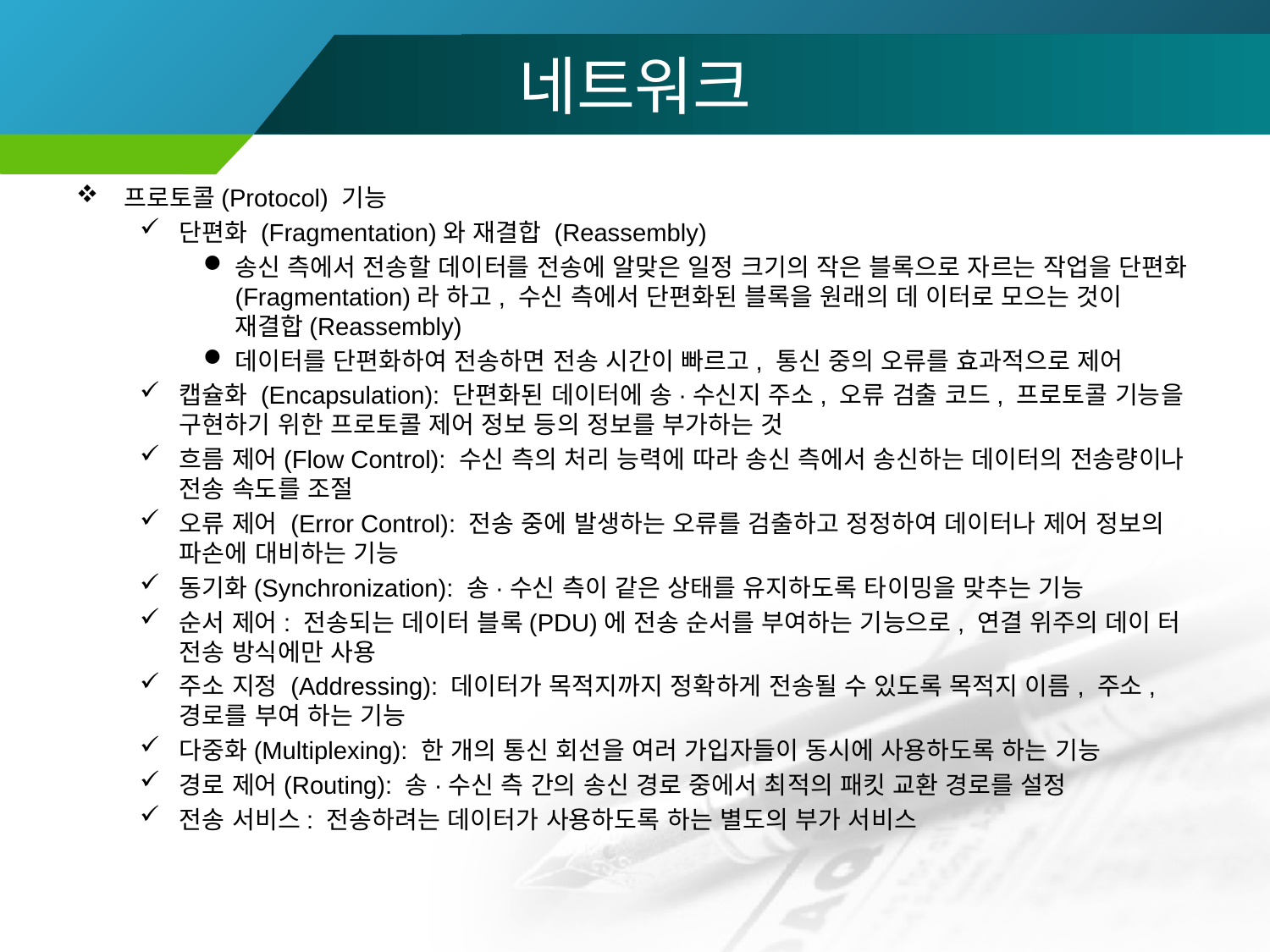

# 네트워크
프로토콜(Protocol) 기능
단편화 (Fragmentation)와 재결합 (Reassembly)
송신 측에서 전송할 데이터를 전송에 알맞은 일정 크기의 작은 블록으로 자르는 작업을 단편화(Fragmentation)라 하고, 수신 측에서 단편화된 블록을 원래의 데 이터로 모으는 것이 재결합(Reassembly)
데이터를 단편화하여 전송하면 전송 시간이 빠르고, 통신 중의 오류를 효과적으로 제어
캡슐화 (Encapsulation): 단편화된 데이터에 송·수신지 주소, 오류 검출 코드, 프로토콜 기능을 구현하기 위한 프로토콜 제어 정보 등의 정보를 부가하는 것
흐름 제어(Flow Control): 수신 측의 처리 능력에 따라 송신 측에서 송신하는 데이터의 전송량이나 전송 속도를 조절
오류 제어 (Error Control): 전송 중에 발생하는 오류를 검출하고 정정하여 데이터나 제어 정보의 파손에 대비하는 기능
동기화(Synchronization): 송·수신 측이 같은 상태를 유지하도록 타이밍을 맞추는 기능
순서 제어: 전송되는 데이터 블록(PDU)에 전송 순서를 부여하는 기능으로, 연결 위주의 데이 터 전송 방식에만 사용
주소 지정 (Addressing): 데이터가 목적지까지 정확하게 전송될 수 있도록 목적지 이름, 주소, 경로를 부여 하는 기능
다중화(Multiplexing): 한 개의 통신 회선을 여러 가입자들이 동시에 사용하도록 하는 기능
경로 제어(Routing): 송·수신 측 간의 송신 경로 중에서 최적의 패킷 교환 경로를 설정
전송 서비스: 전송하려는 데이터가 사용하도록 하는 별도의 부가 서비스